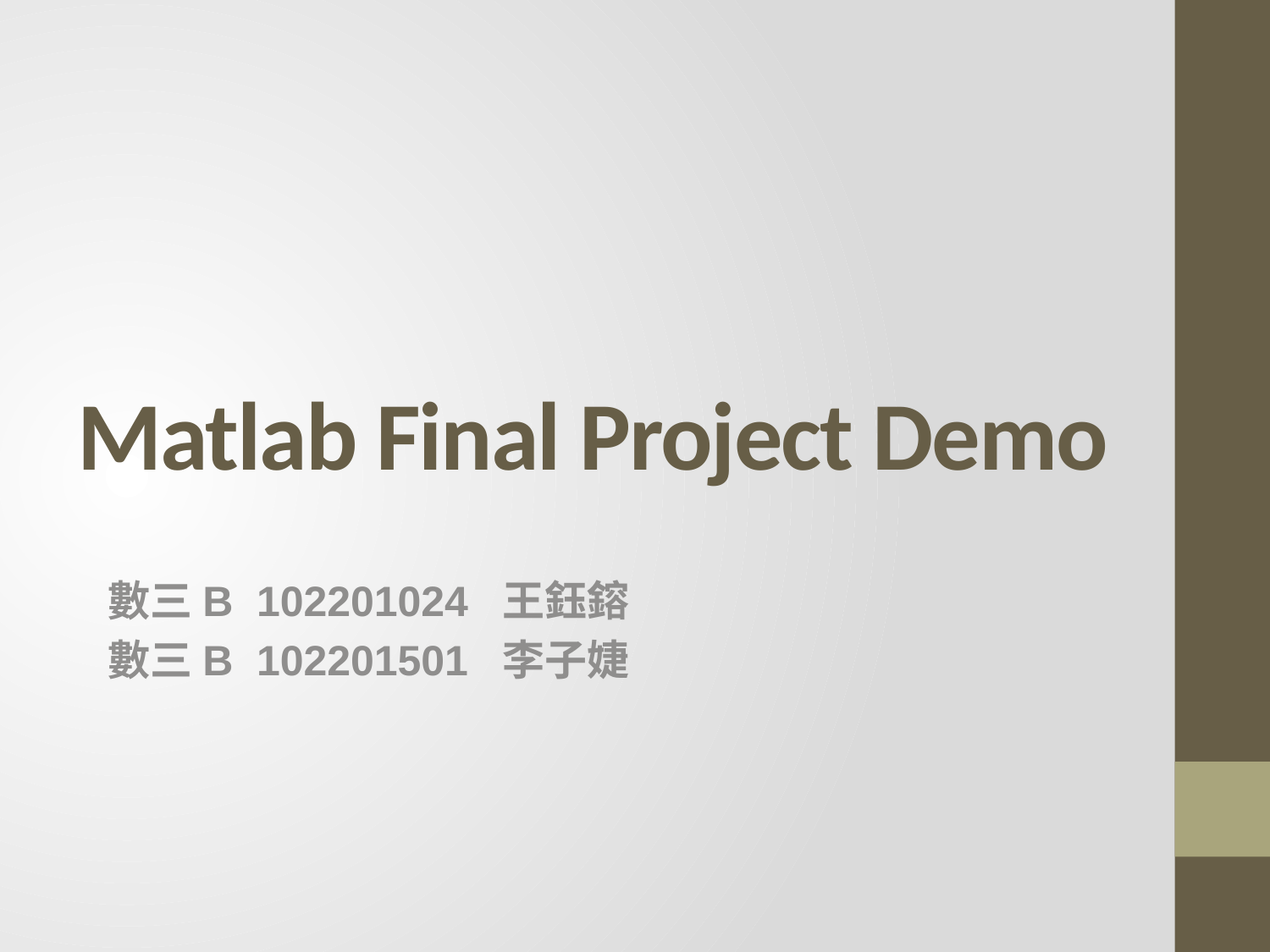

# Matlab Final Project Demo
數三B  102201024  王鈺鎔
數三B  102201501  李子婕